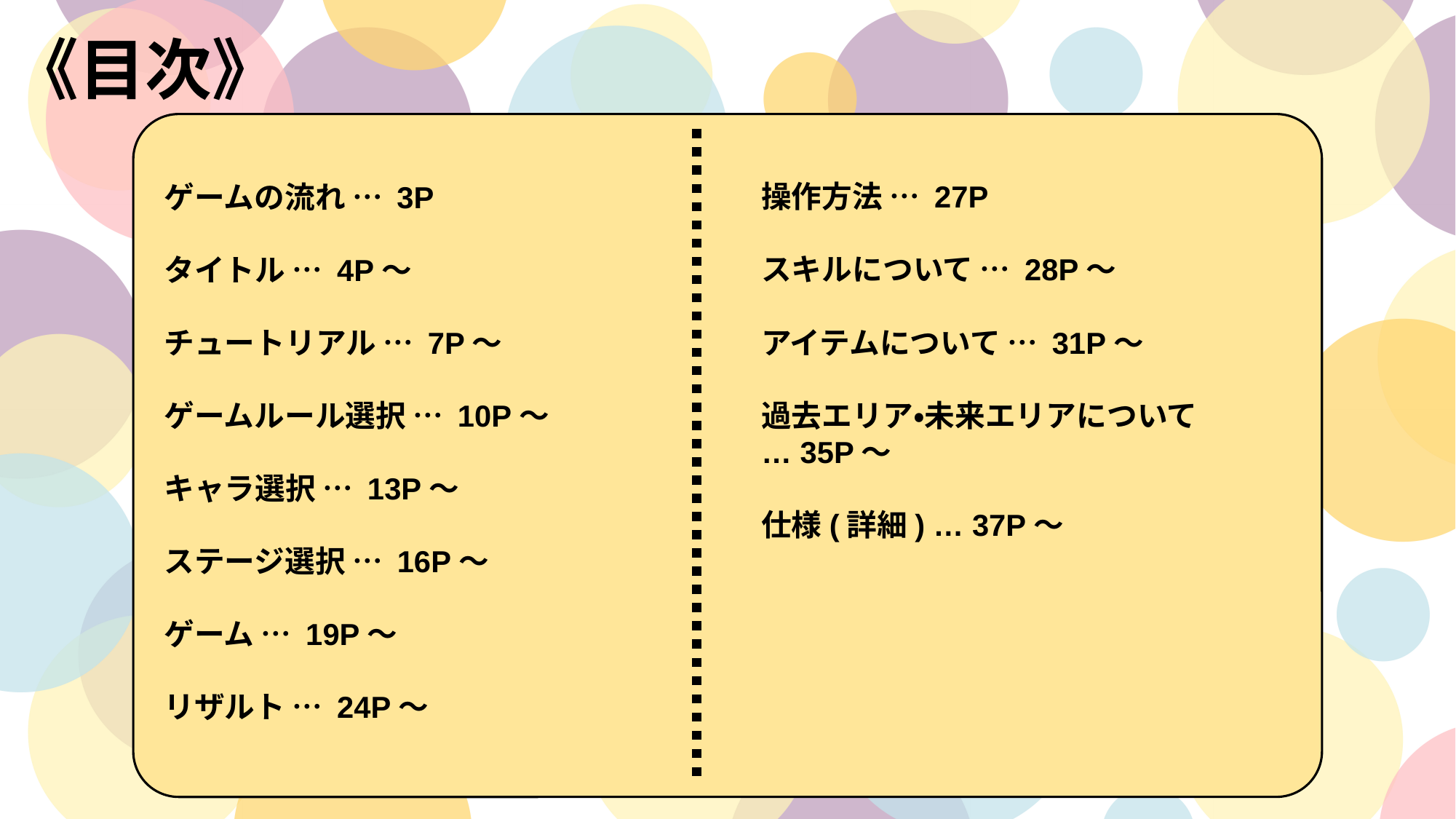

《目次》

操作方法 … 27P

スキルについて … 28P～

アイテムについて … 31P～

過去エリア・未来エリアについて
… 35P～

仕様(詳細) … 37P～
ゲームの流れ … 3P

タイトル … 4P～

チュートリアル … 7P～

ゲームルール選択 … 10P～

キャラ選択 … 13P～

ステージ選択 … 16P～

ゲーム … 19P～

リザルト … 24P～